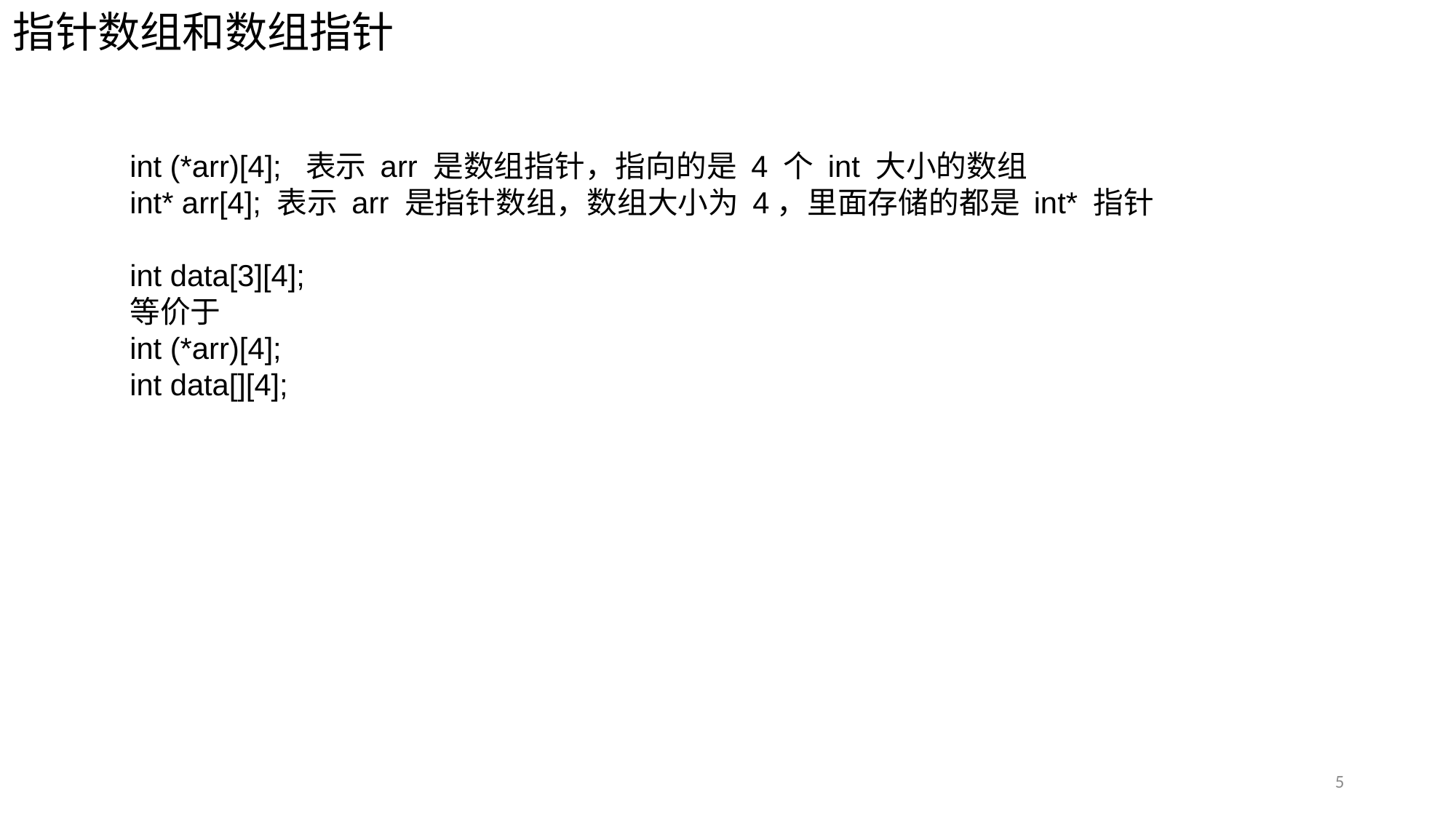

指针数组和数组指针
int (*arr)[4];  表示 arr 是数组指针，指向的是 4 个 int 大小的数组
int* arr[4]; 表示 arr 是指针数组，数组大小为 4，里面存储的都是 int* 指针

int data[3][4];
等价于
int (*arr)[4];
int data[][4];
5